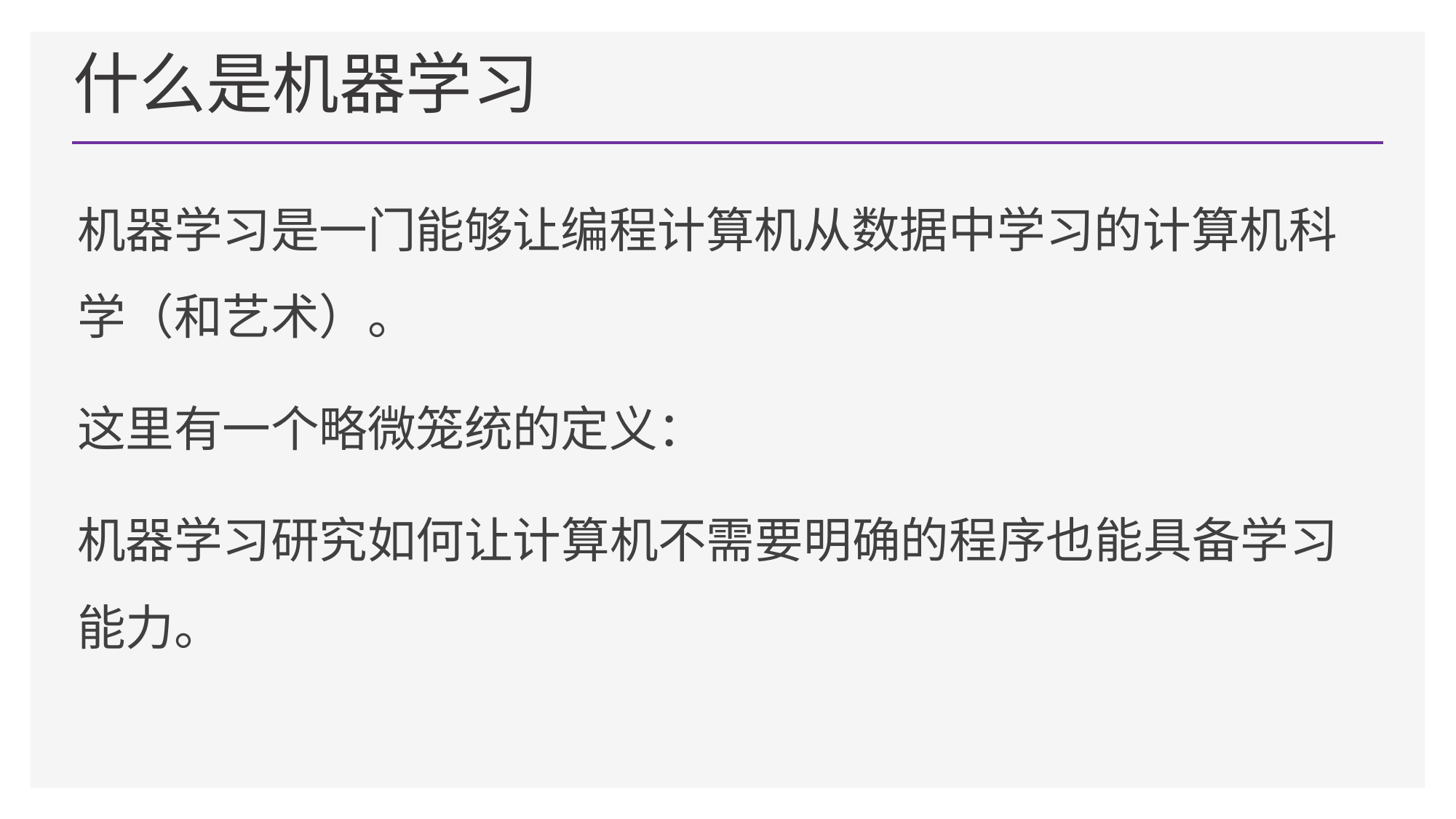

# 什么是机器学习
机器学习是一门能够让编程计算机从数据中学习的计算机科 学（和艺术）。
这里有一个略微笼统的定义：
机器学习研究如何让计算机不需要明确的程序也能具备学习 能力。